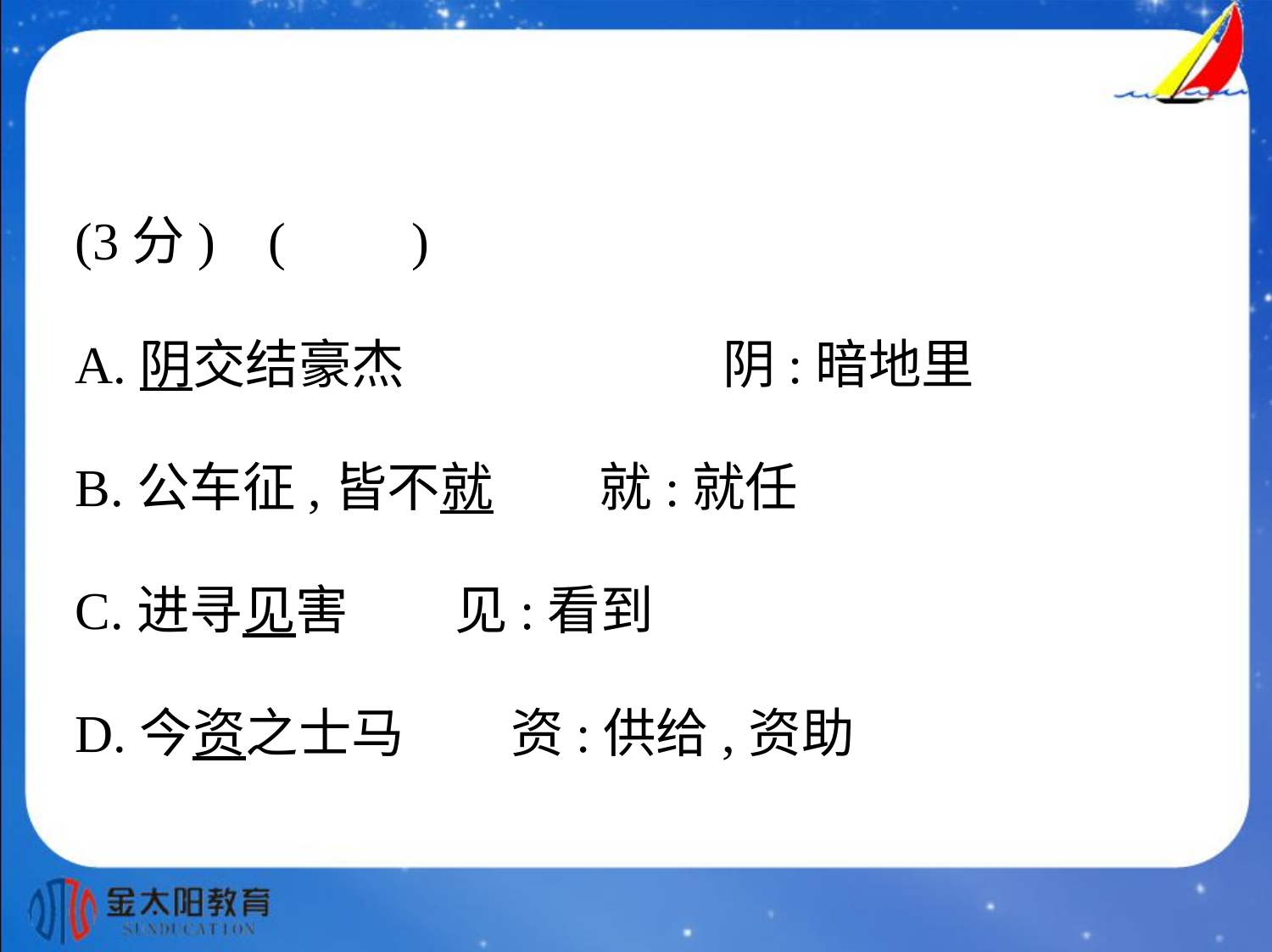

(3分) (　    )
A.阴交结豪杰　　　　　　阴:暗地里
B.公车征,皆不就　　就:就任
C.进寻见害　　见:看到
D.今资之士马　　资:供给,资助